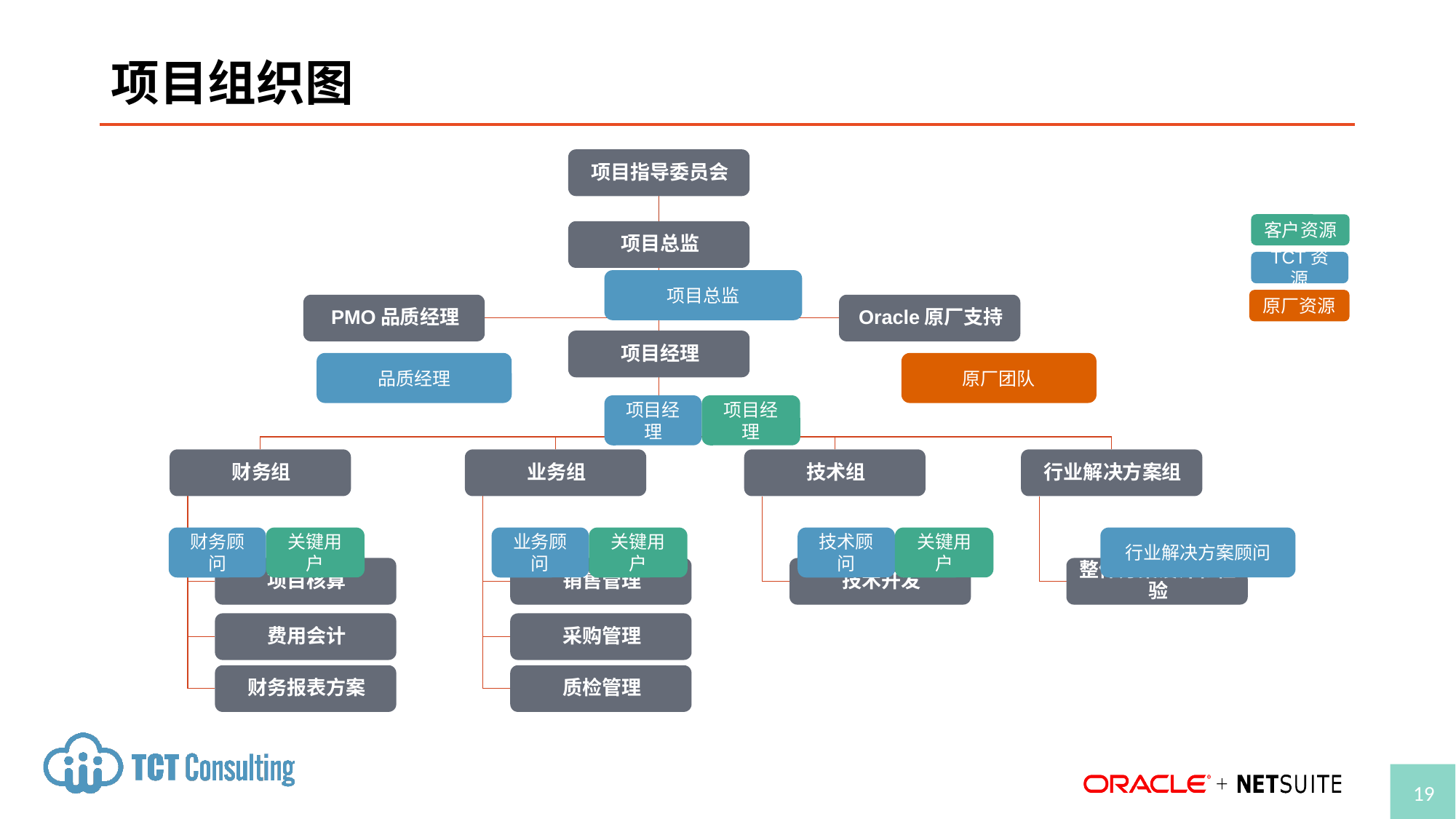

# 项目组织图

项目指导委员会
项目总监
项目经理
财务组
项目核算
费用会计
财务报表方案
业务组
销售管理
采购管理
质检管理
技术组
技术开发
行业解决方案组
整体方案设计和检验
PMO品质经理
Oracle原厂支持
客户资源
TCT资源
项目总监
原厂资源
品质经理
原厂团队
项目经理
项目经理
财务顾问
关键用户
业务顾问
关键用户
技术顾问
关键用户
行业解决方案顾问

19